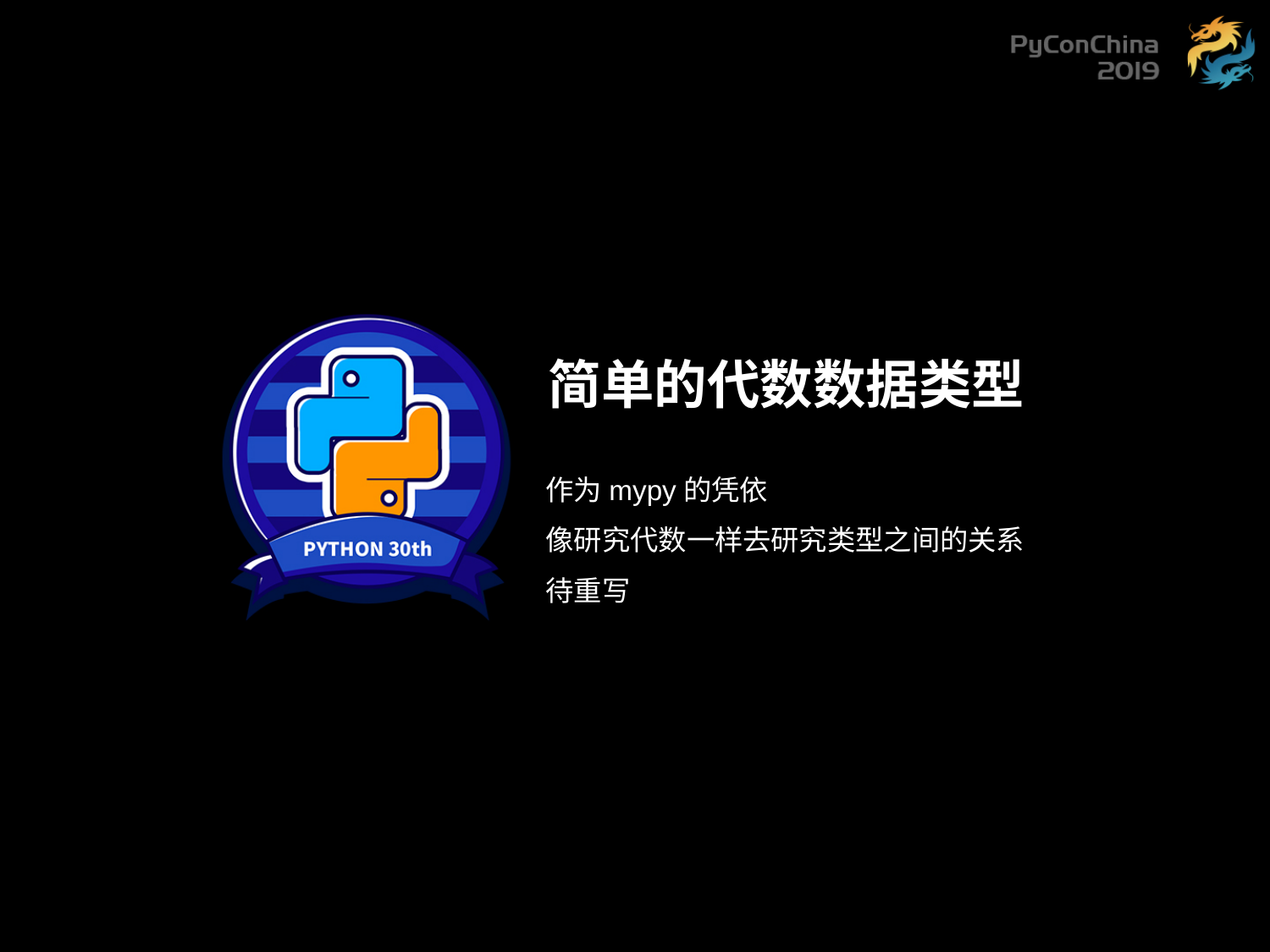

简单的代数数据类型
作为mypy的凭依
像研究代数一样去研究类型之间的关系
待重写